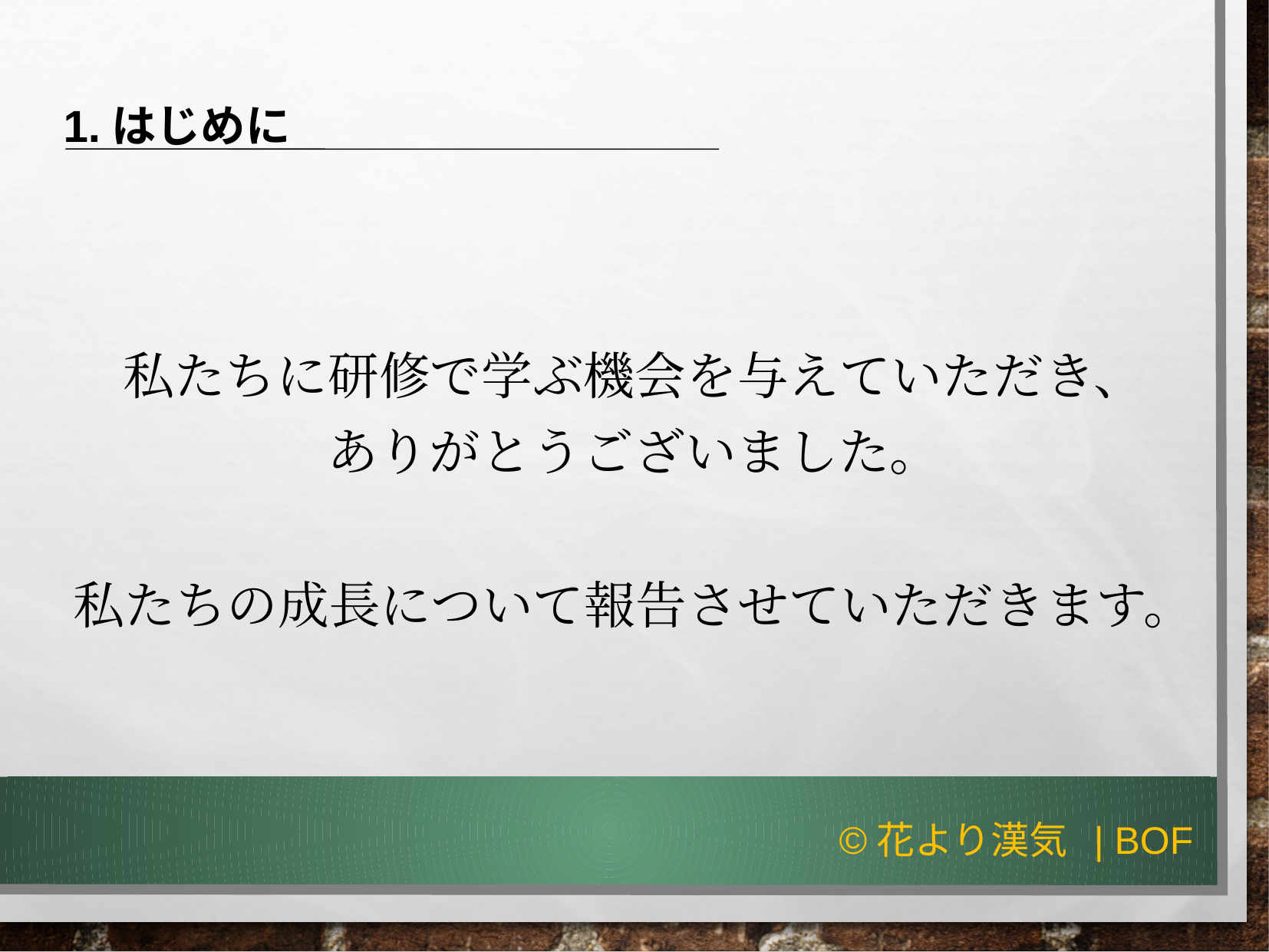

1.はじめに

私たちに研修で学ぶ機会を与えていただき、
ありがとうございました。

私たちの成長について報告させていただきます。
©花より漢気  | BOF